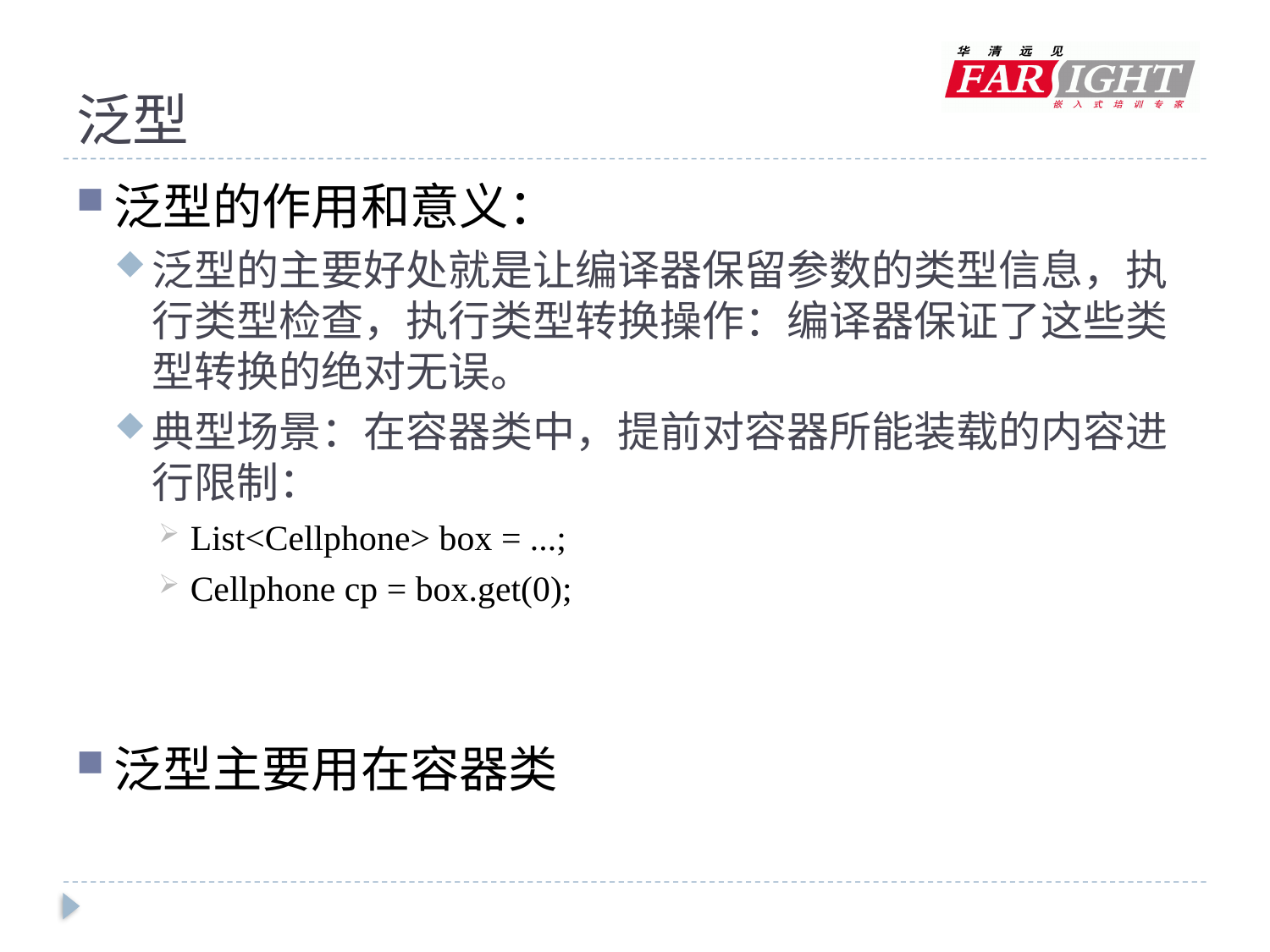

# 泛型
泛型的作用和意义：
泛型的主要好处就是让编译器保留参数的类型信息，执行类型检查，执行类型转换操作：编译器保证了这些类型转换的绝对无误。
典型场景：在容器类中，提前对容器所能装载的内容进行限制：
List<Cellphone> box = ...;
Cellphone cp = box.get(0);

泛型主要用在容器类